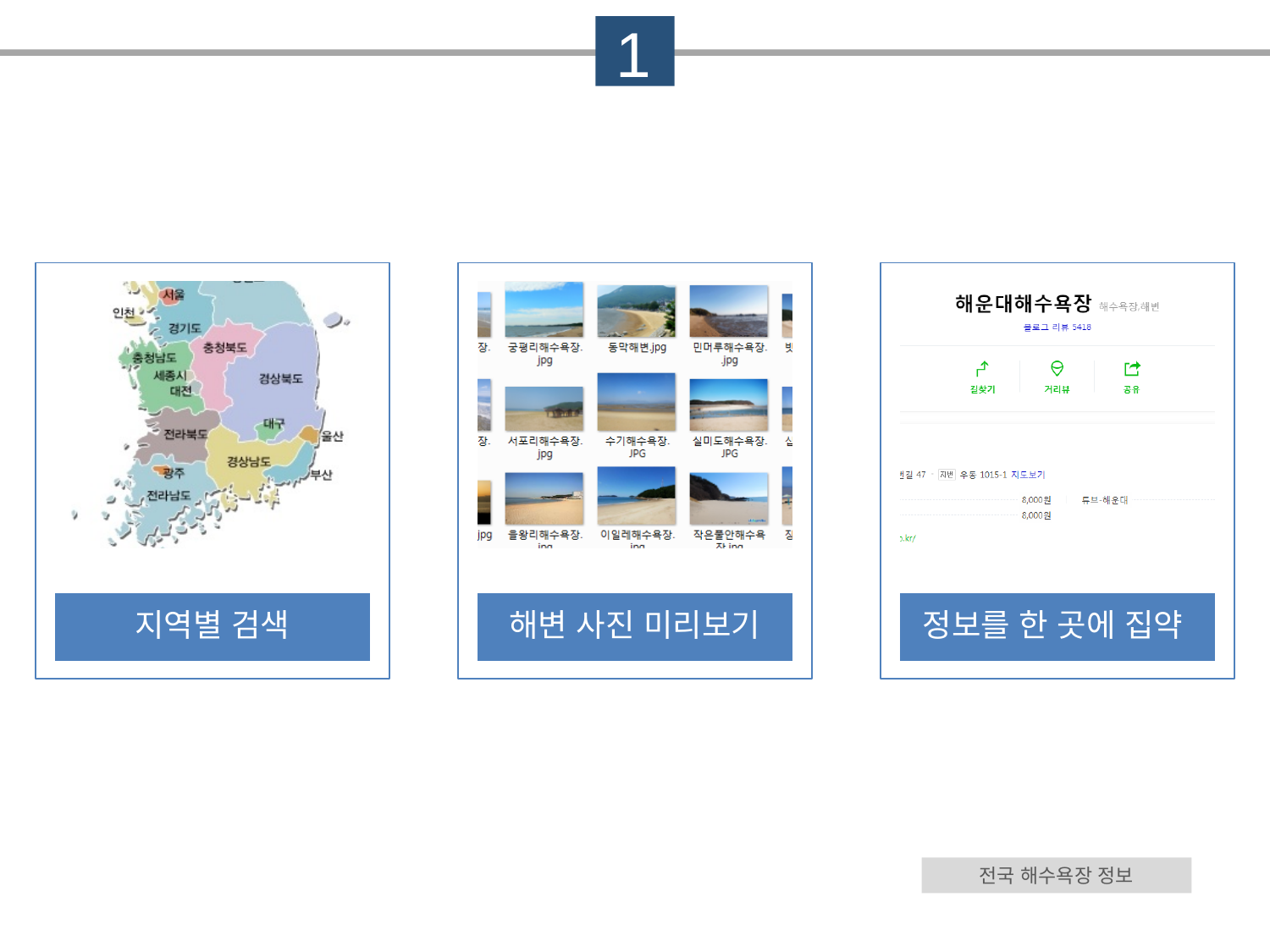

1

지역별 검색

해변 사진 미리보기

정보를 한 곳에 집약

전국 해수욕장 정보